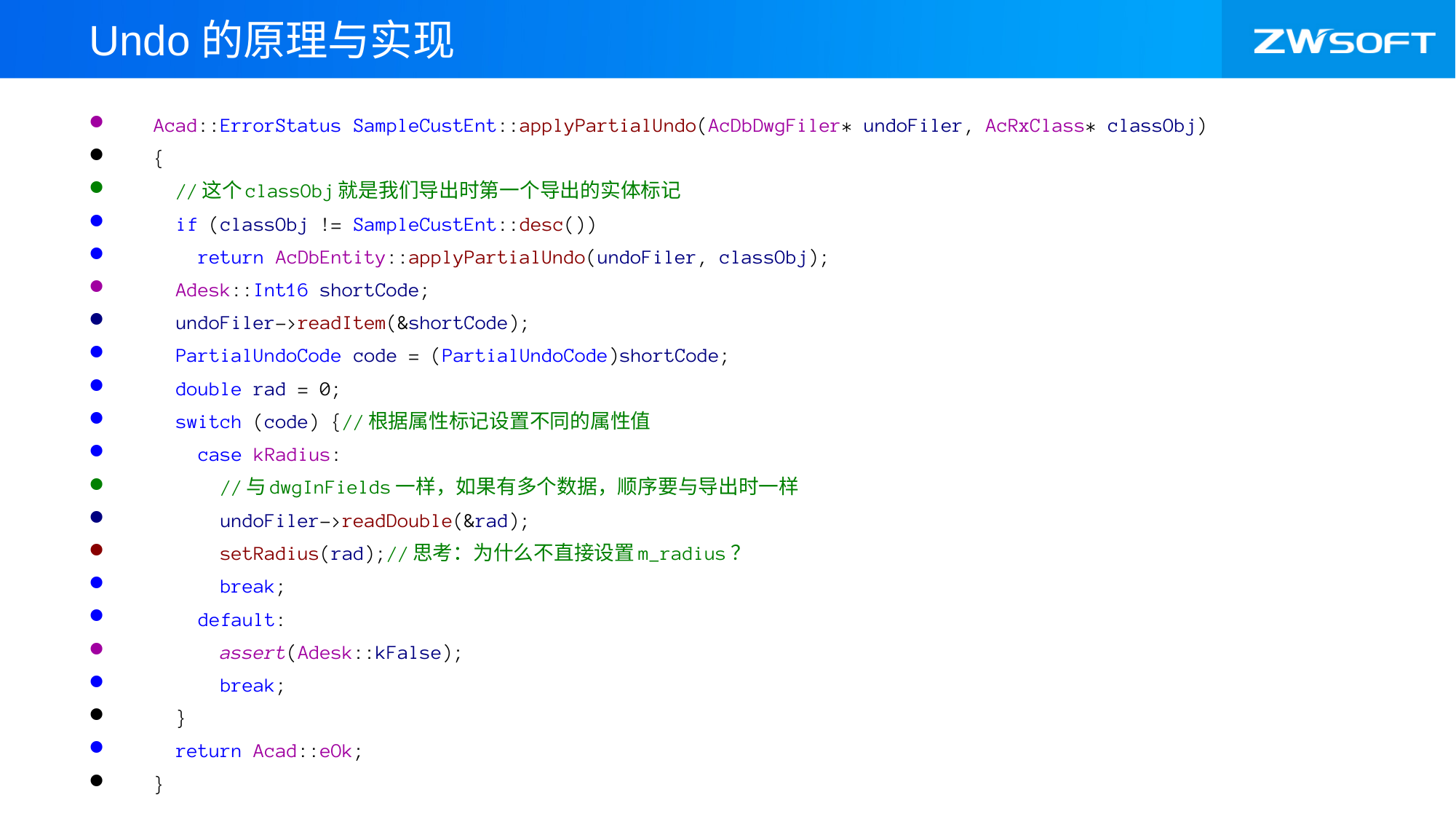

Undo的原理与实现
Acad::ErrorStatus SampleCustEnt::applyPartialUndo(AcDbDwgFiler* undoFiler, AcRxClass* classObj)
{
  //这个classObj就是我们导出时第一个导出的实体标记
  if (classObj != SampleCustEnt::desc())
    return AcDbEntity::applyPartialUndo(undoFiler, classObj);
  Adesk::Int16 shortCode;
  undoFiler->readItem(&shortCode);
  PartialUndoCode code = (PartialUndoCode)shortCode;
  double rad = 0;
  switch (code) {//根据属性标记设置不同的属性值
    case kRadius:
      //与dwgInFields一样，如果有多个数据，顺序要与导出时一样
      undoFiler->readDouble(&rad);
      setRadius(rad);//思考：为什么不直接设置m_radius？
      break;
    default:
      assert(Adesk::kFalse);
      break;
  }
  return Acad::eOk;
}